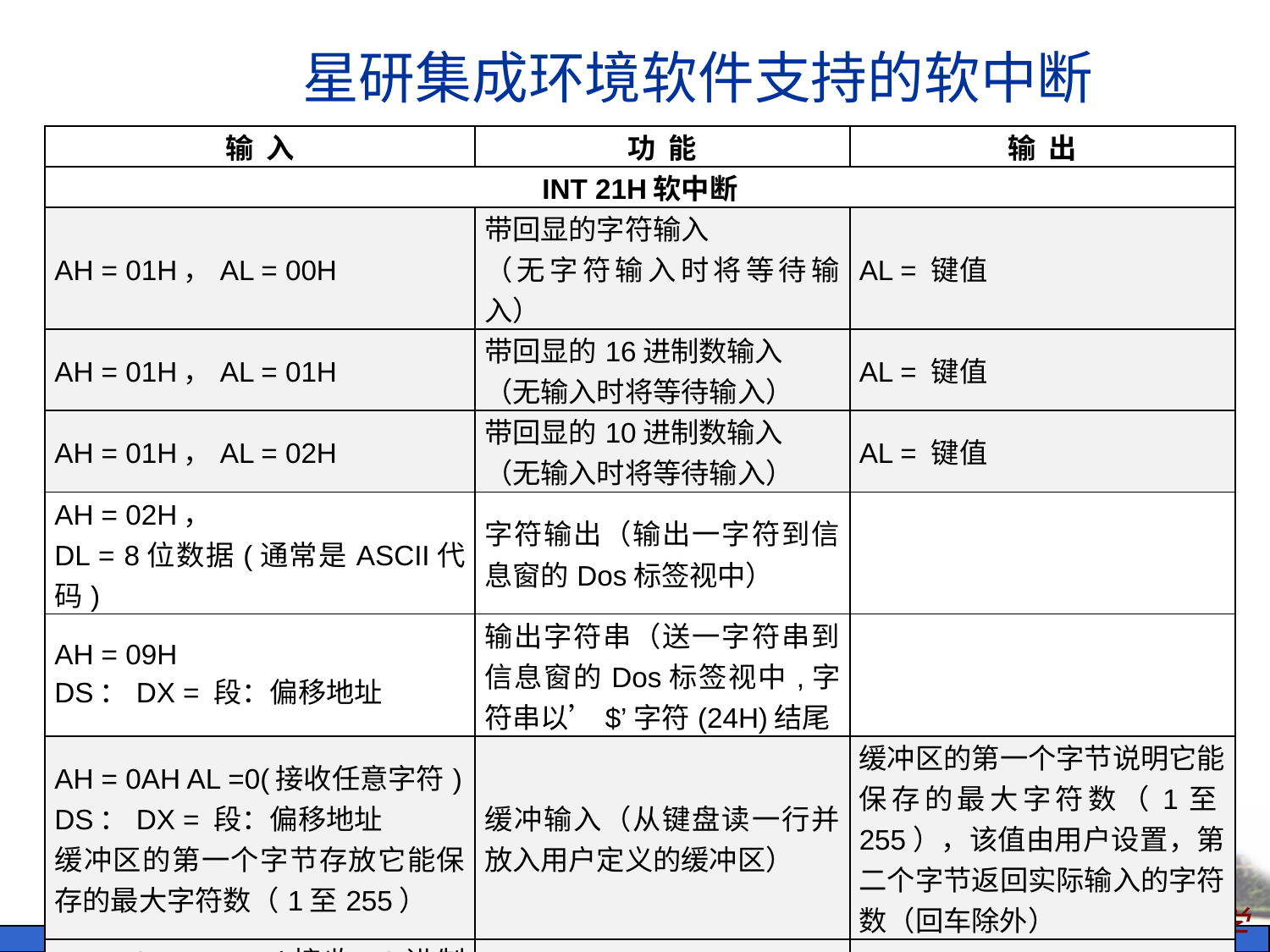

星研集成环境软件支持的软中断
| 输 入 | 功 能 | 输 出 |
| --- | --- | --- |
| INT 21H软中断 |  |  |
| AH = 01H，AL = 00H | 带回显的字符输入 （无字符输入时将等待输入） | AL = 键值 |
| AH = 01H，AL = 01H | 带回显的16进制数输入 （无输入时将等待输入） | AL = 键值 |
| AH = 01H，AL = 02H | 带回显的10进制数输入 （无输入时将等待输入） | AL = 键值 |
| AH = 02H， DL = 8位数据(通常是ASCII代码) | 字符输出（输出一字符到信息窗的Dos标签视中） |  |
| AH = 09H DS：DX = 段：偏移地址 | 输出字符串（送一字符串到信息窗的Dos标签视中,字符串以’$’字符(24H)结尾 |  |
| AH = 0AH AL =0(接收任意字符) DS：DX = 段：偏移地址 缓冲区的第一个字节存放它能保存的最大字符数（1至255） | 缓冲输入（从键盘读一行并放入用户定义的缓冲区） | 缓冲区的第一个字节说明它能保存的最大字符数（1至255），该值由用户设置，第二个字节返回实际输入的字符数（回车除外） |
| AH = 0AH AL =1(接收16进制数) | 同上 | 同上 |
| AH = 0AH AL =2(接收10进制数) | 同上 | 同上 |
| AH = 4CH | 带返回码结束程序 |  |
| AH = 0FFH，DX=多少毫秒 | 延时DX毫秒 |  |